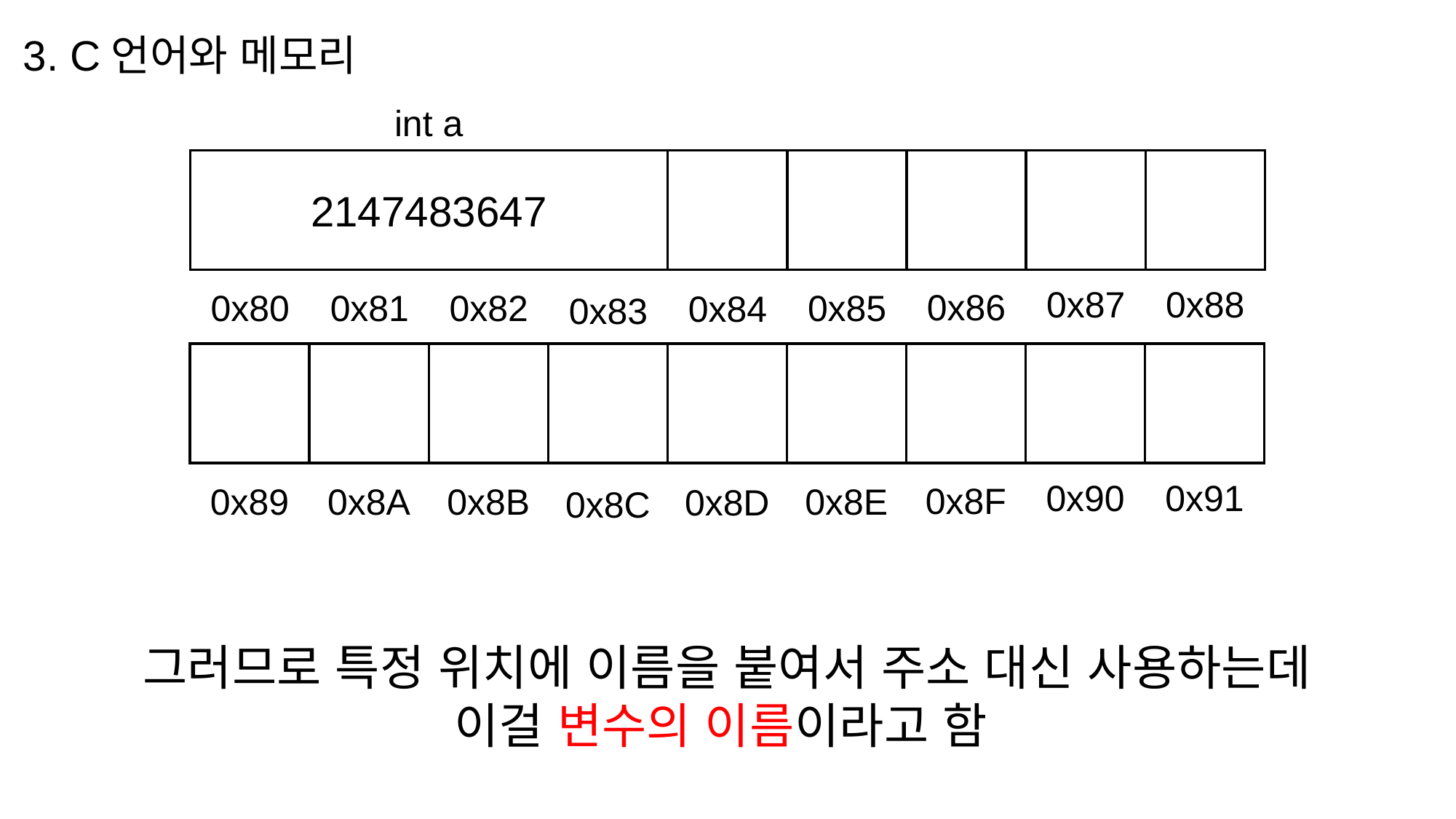

3. C언어와 메모리
int a
2147483647

0x87
0x88
0x86
0x80
0x82
0x85
0x81
0x84
0x83

0x90
0x91
0x8F
0x89
0x8B
0x8E
0x8A
0x8D
0x8C
그러므로 특정 위치에 이름을 붙여서 주소 대신 사용하는데
이걸 변수의 이름이라고 함